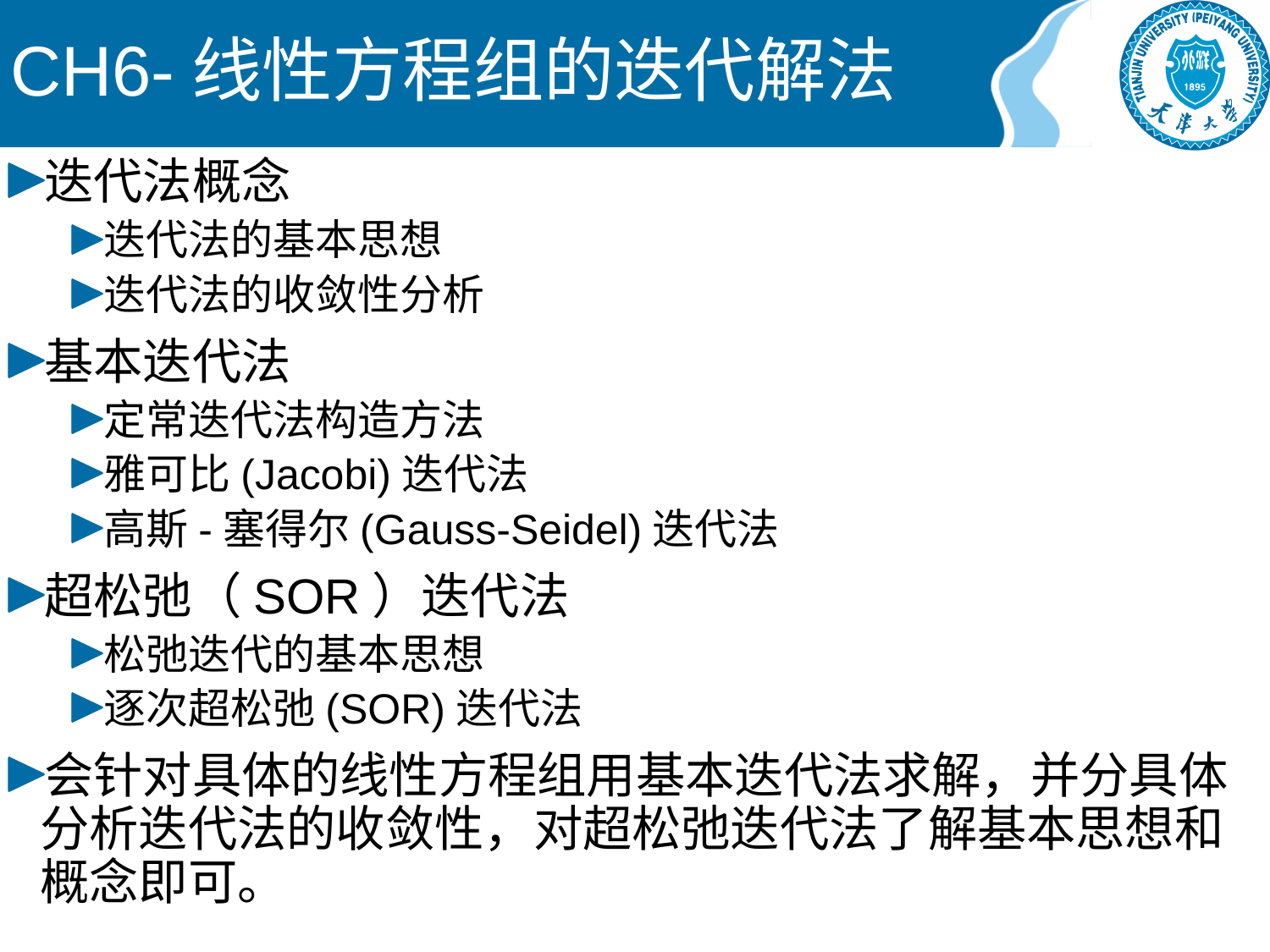

# CH6-线性方程组的迭代解法
迭代法概念
迭代法的基本思想
迭代法的收敛性分析
基本迭代法
定常迭代法构造方法
雅可比(Jacobi)迭代法
高斯-塞得尔(Gauss-Seidel)迭代法
超松弛（SOR）迭代法
松弛迭代的基本思想
逐次超松弛(SOR)迭代法
会针对具体的线性方程组用基本迭代法求解，并分具体分析迭代法的收敛性，对超松弛迭代法了解基本思想和概念即可。